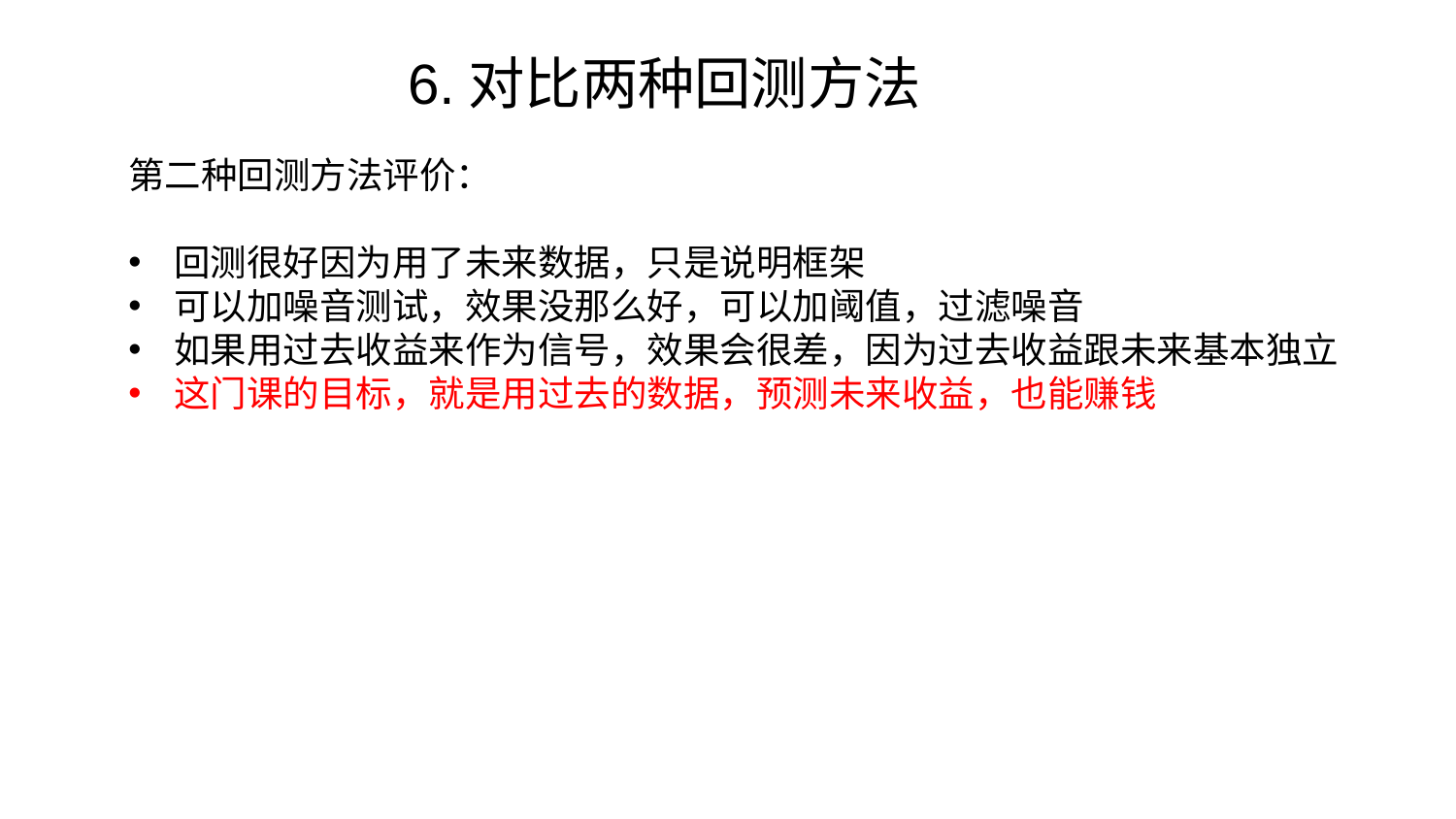

6.对比两种回测方法
第二种回测方法评价：

回测很好因为用了未来数据，只是说明框架
可以加噪音测试，效果没那么好，可以加阈值，过滤噪音
如果用过去收益来作为信号，效果会很差，因为过去收益跟未来基本独立
这门课的目标，就是用过去的数据，预测未来收益，也能赚钱